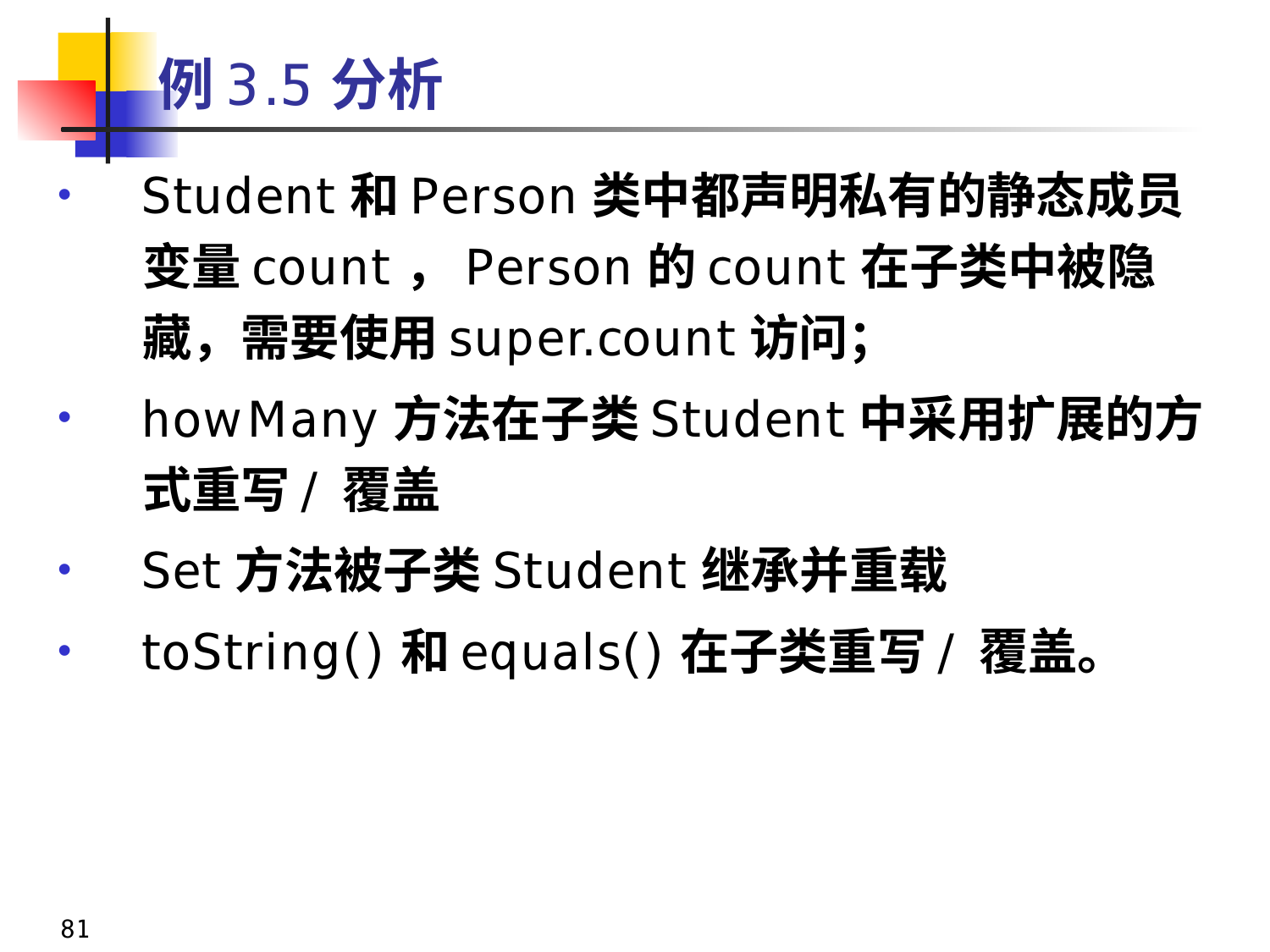

# 例3.5分析
Student和Person类中都声明私有的静态成员变量count，Person的count在子类中被隐藏，需要使用super.count访问；
howMany方法在子类Student中采用扩展的方式重写/覆盖
Set方法被子类Student继承并重载
toString()和equals()在子类重写/覆盖。
81